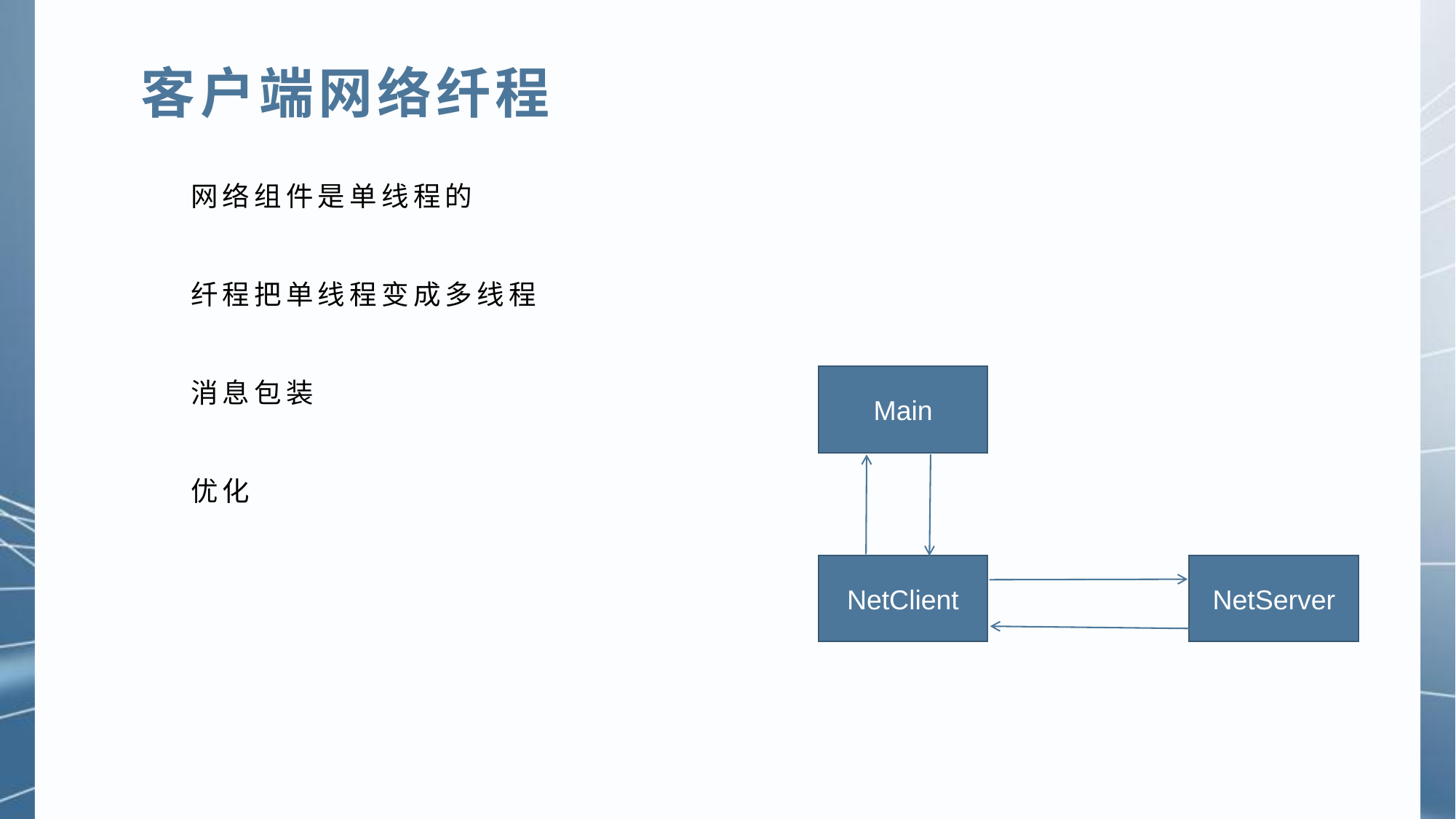

客户端网络纤程
网络组件是单线程的

纤程把单线程变成多线程

消息包装

优化
Main
NetClient
NetServer